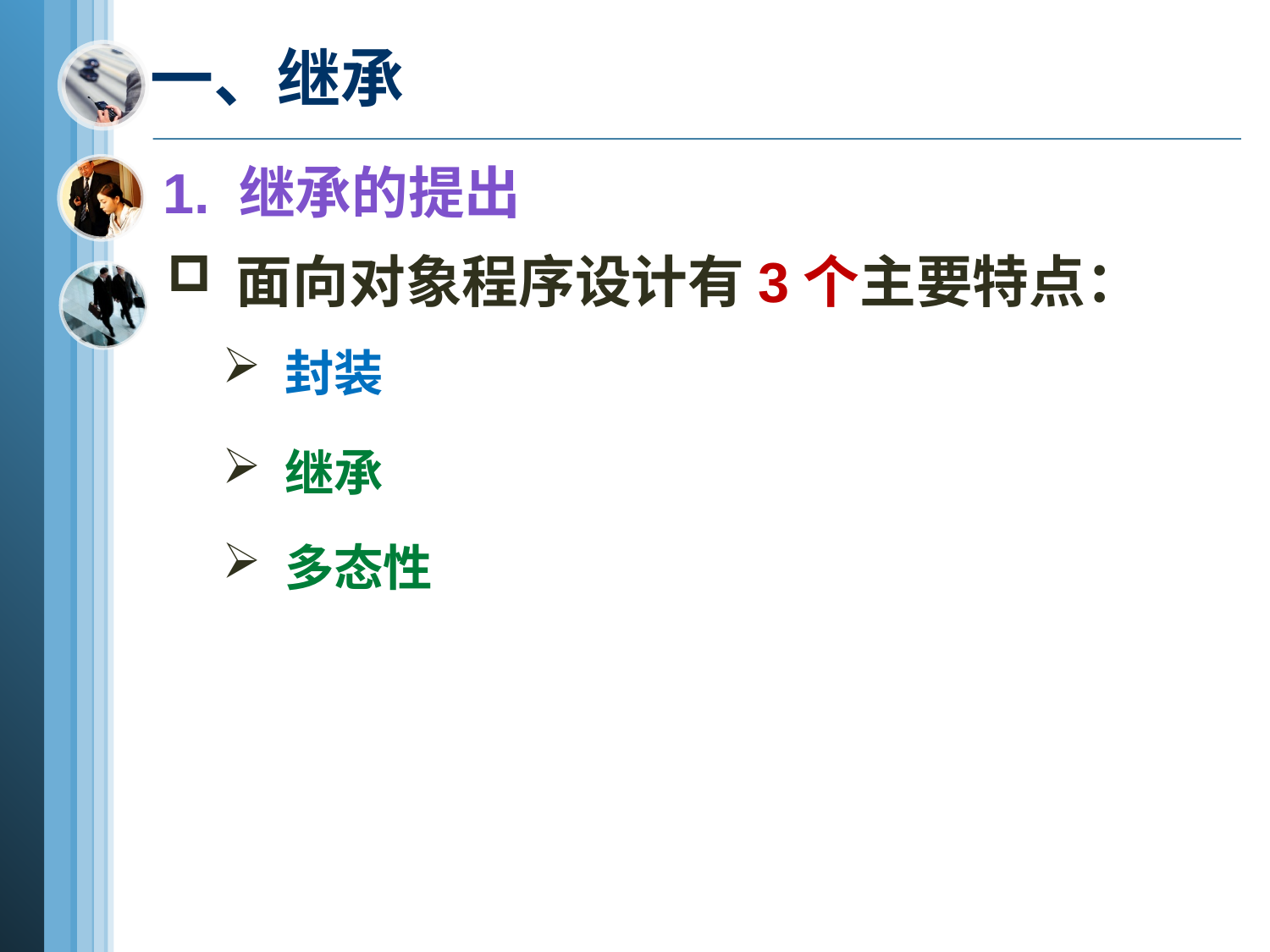

# 一、继承
1. 继承的提出

 面向对象程序设计有3个主要特点：
 封装
 继承
 多态性